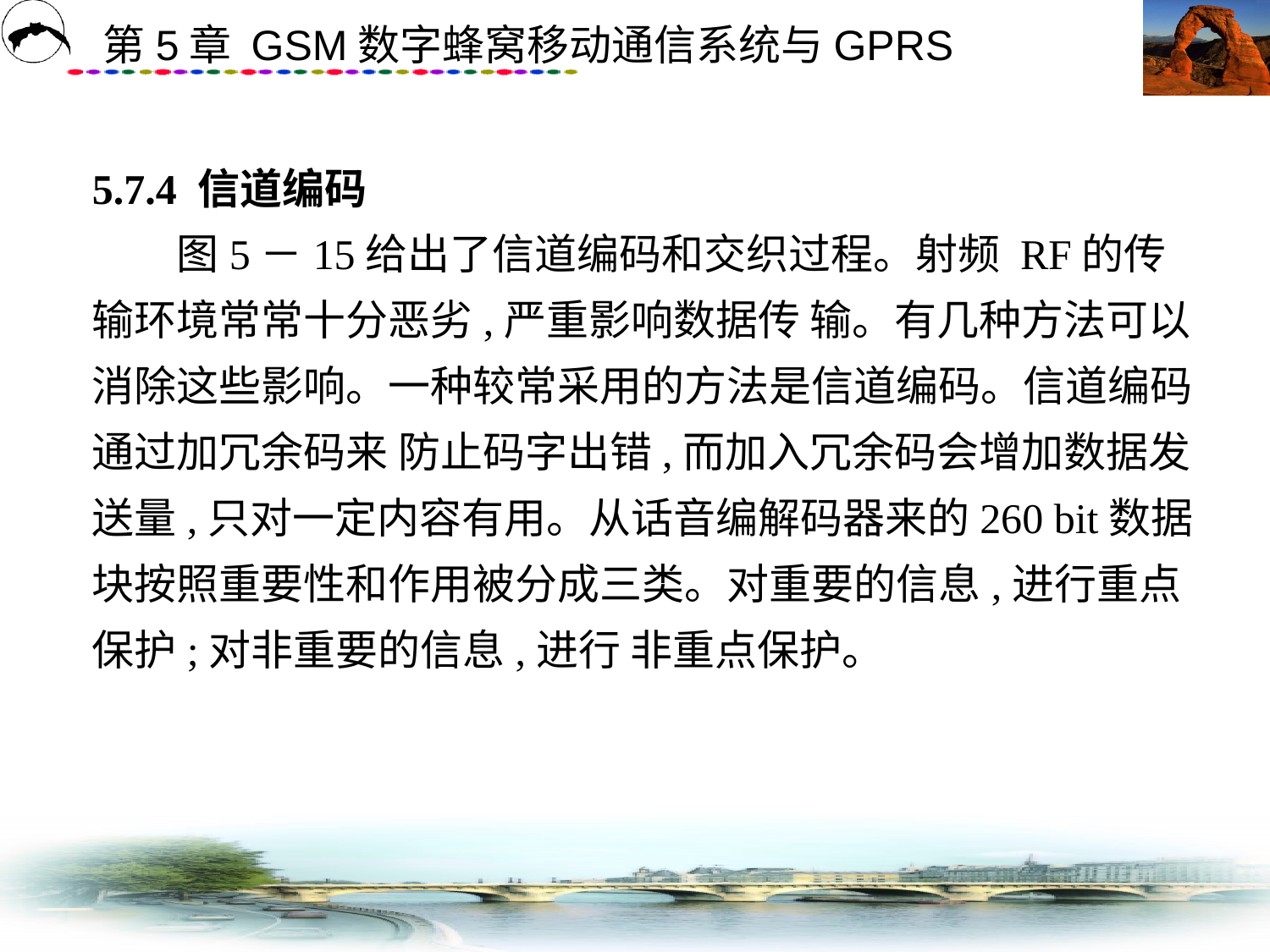

# 5.7.4 信道编码 　　图5－15给出了信道编码和交织过程。射频 RF的传输环境常常十分恶劣,严重影响数据传 输。有几种方法可以消除这些影响。一种较常采用的方法是信道编码。信道编码通过加冗余码来 防止码字出错,而加入冗余码会增加数据发送量,只对一定内容有用。从话音编解码器来的260 bit数据块按照重要性和作用被分成三类。对重要的信息,进行重点保护;对非重要的信息,进行 非重点保护。